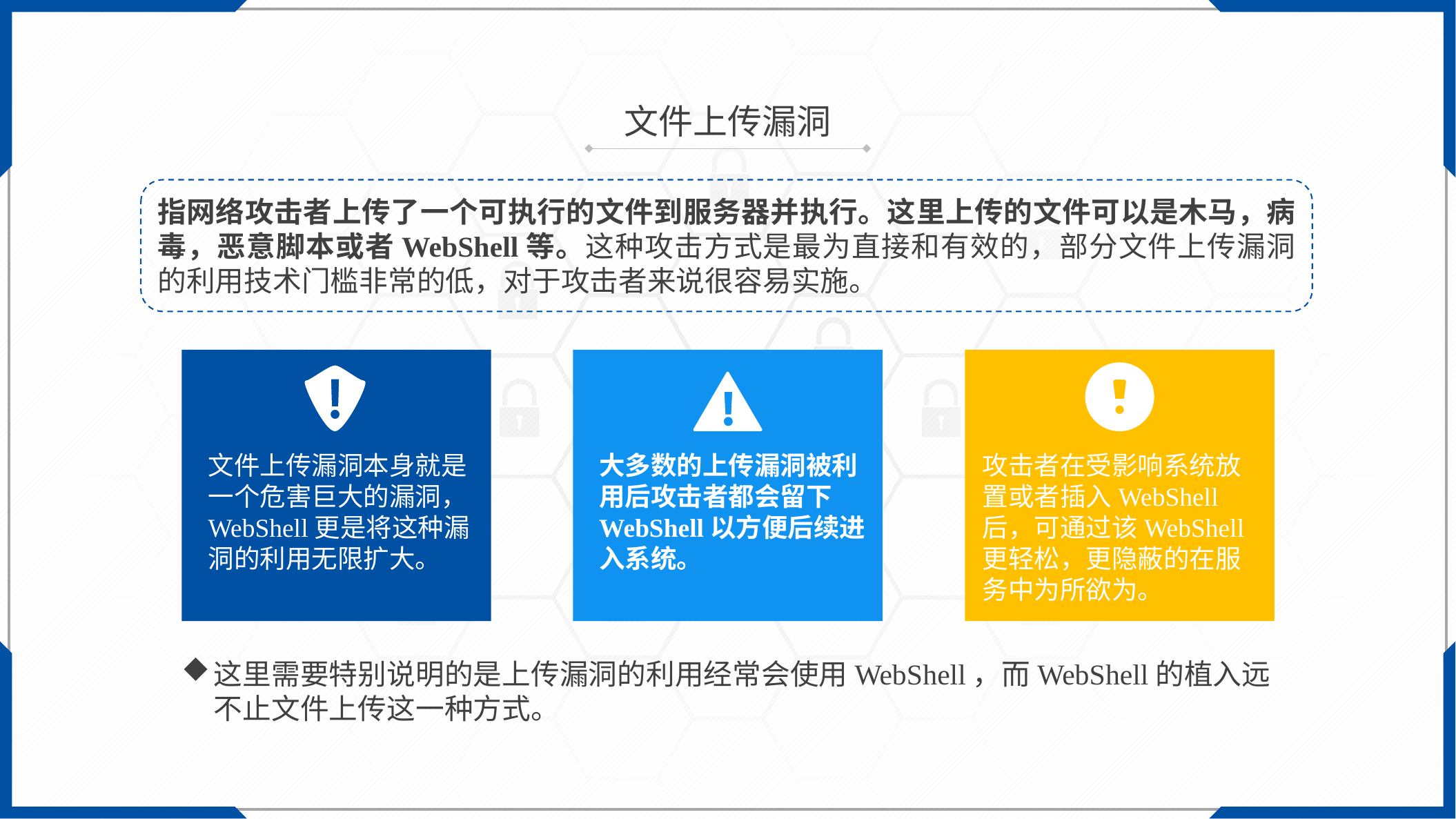

文件上传漏洞
指网络攻击者上传了一个可执行的文件到服务器并执行。这里上传的文件可以是木马，病毒，恶意脚本或者WebShell等。这种攻击方式是最为直接和有效的，部分文件上传漏洞的利用技术门槛非常的低，对于攻击者来说很容易实施。

文件上传漏洞本身就是一个危害巨大的漏洞，WebShell更是将这种漏洞的利用无限扩大。

大多数的上传漏洞被利用后攻击者都会留下WebShell以方便后续进入系统。

攻击者在受影响系统放置或者插入WebShell后，可通过该WebShell更轻松，更隐蔽的在服务中为所欲为。
这里需要特别说明的是上传漏洞的利用经常会使用WebShell，而WebShell的植入远不止文件上传这一种方式。